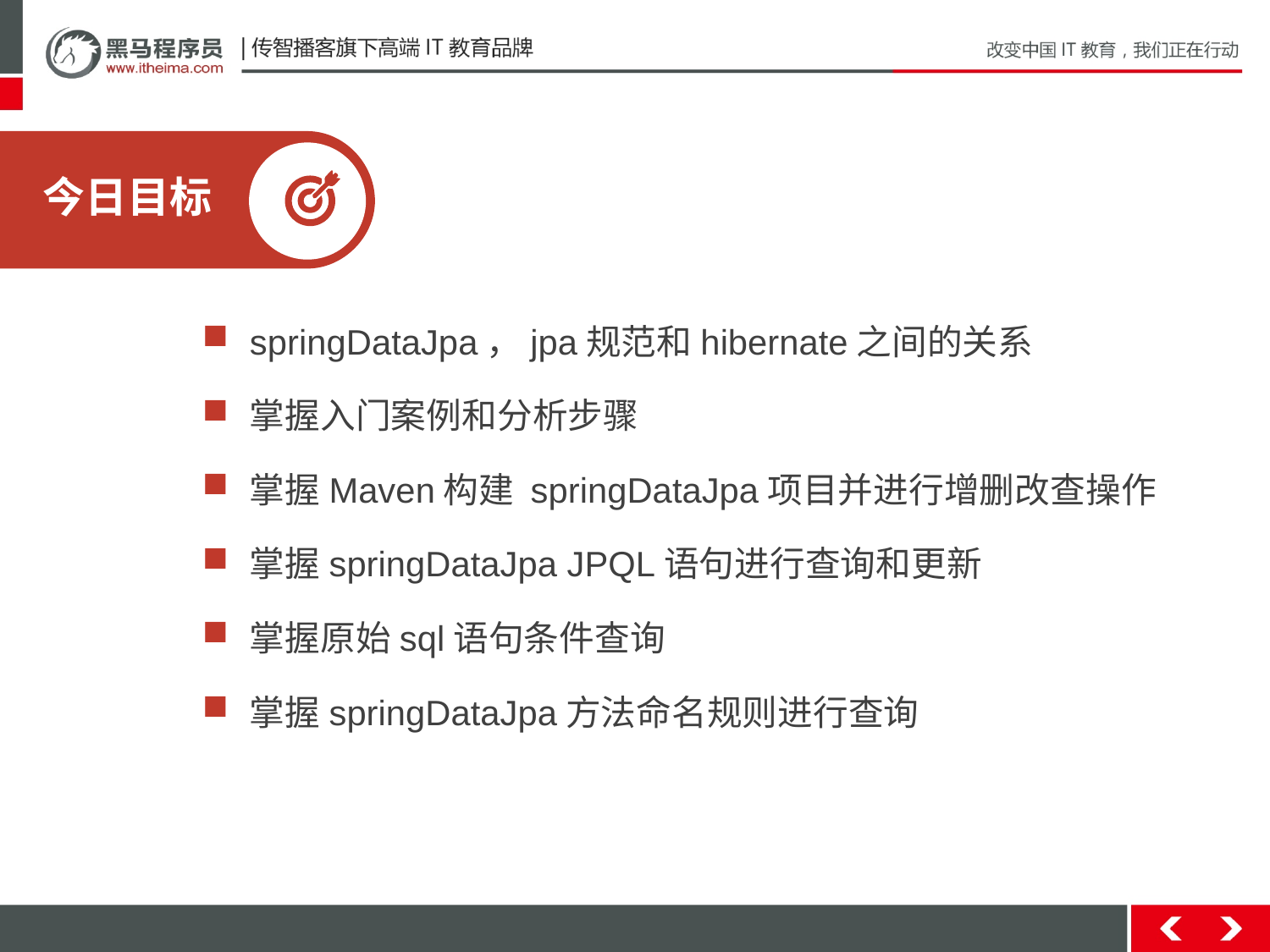

今日目标

springDataJpa，jpa规范和hibernate之间的关系
掌握入门案例和分析步骤
掌握Maven构建 springDataJpa项目并进行增删改查操作
掌握springDataJpa JPQL语句进行查询和更新
掌握原始sql语句条件查询
掌握springDataJpa方法命名规则进行查询